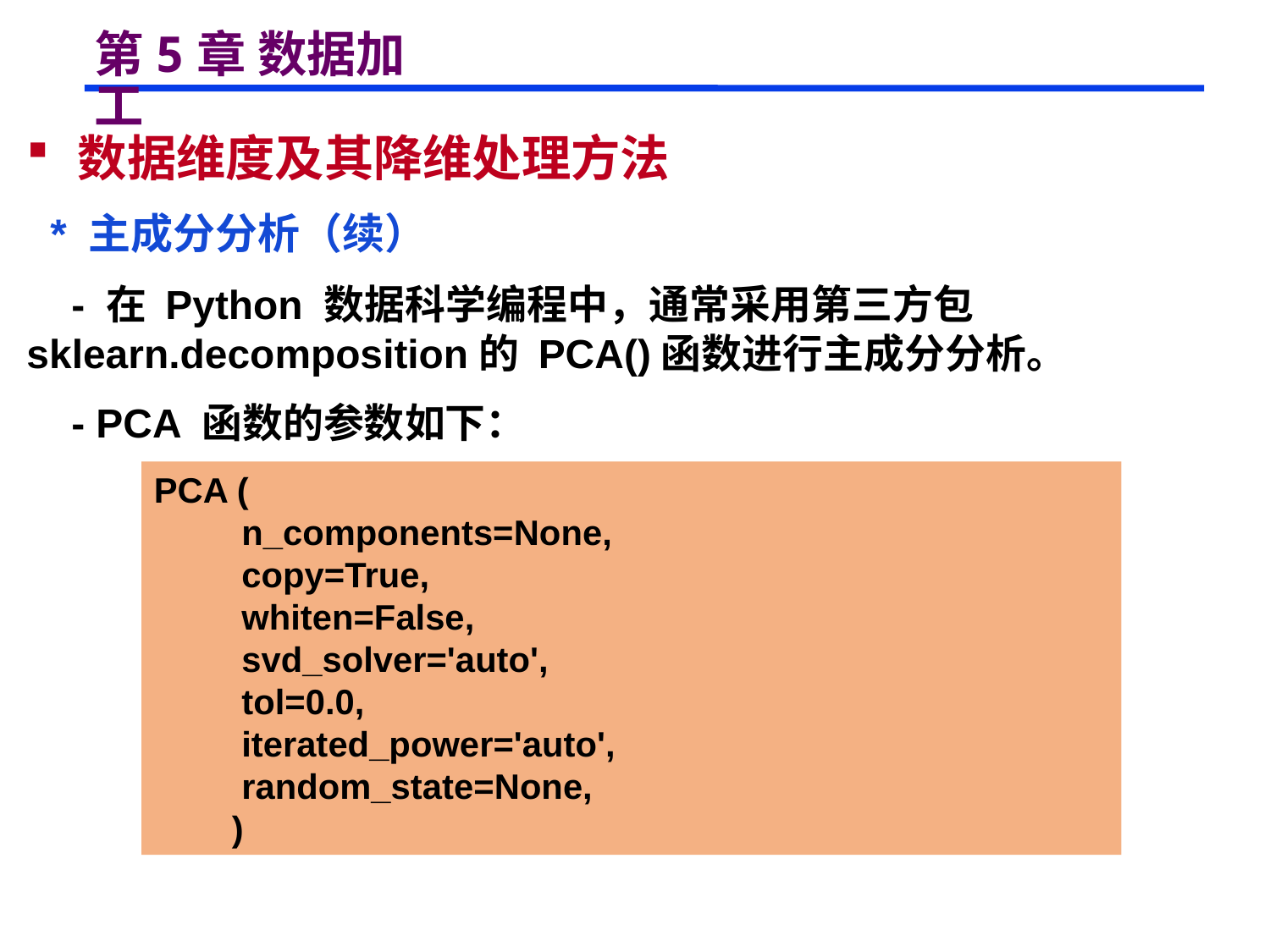

# 第5章 数据加工
 数据维度及其降维处理方法
  * 主成分分析（续）
    - 在 Python 数据科学编程中，通常采用第三方包 sklearn.decomposition的 PCA()函数进行主成分分析。
    - PCA 函数的参数如下：
PCA (
         n_components=None,
         copy=True,
         whiten=False,
         svd_solver='auto',
         tol=0.0,
         iterated_power='auto',
         random_state=None,
        )